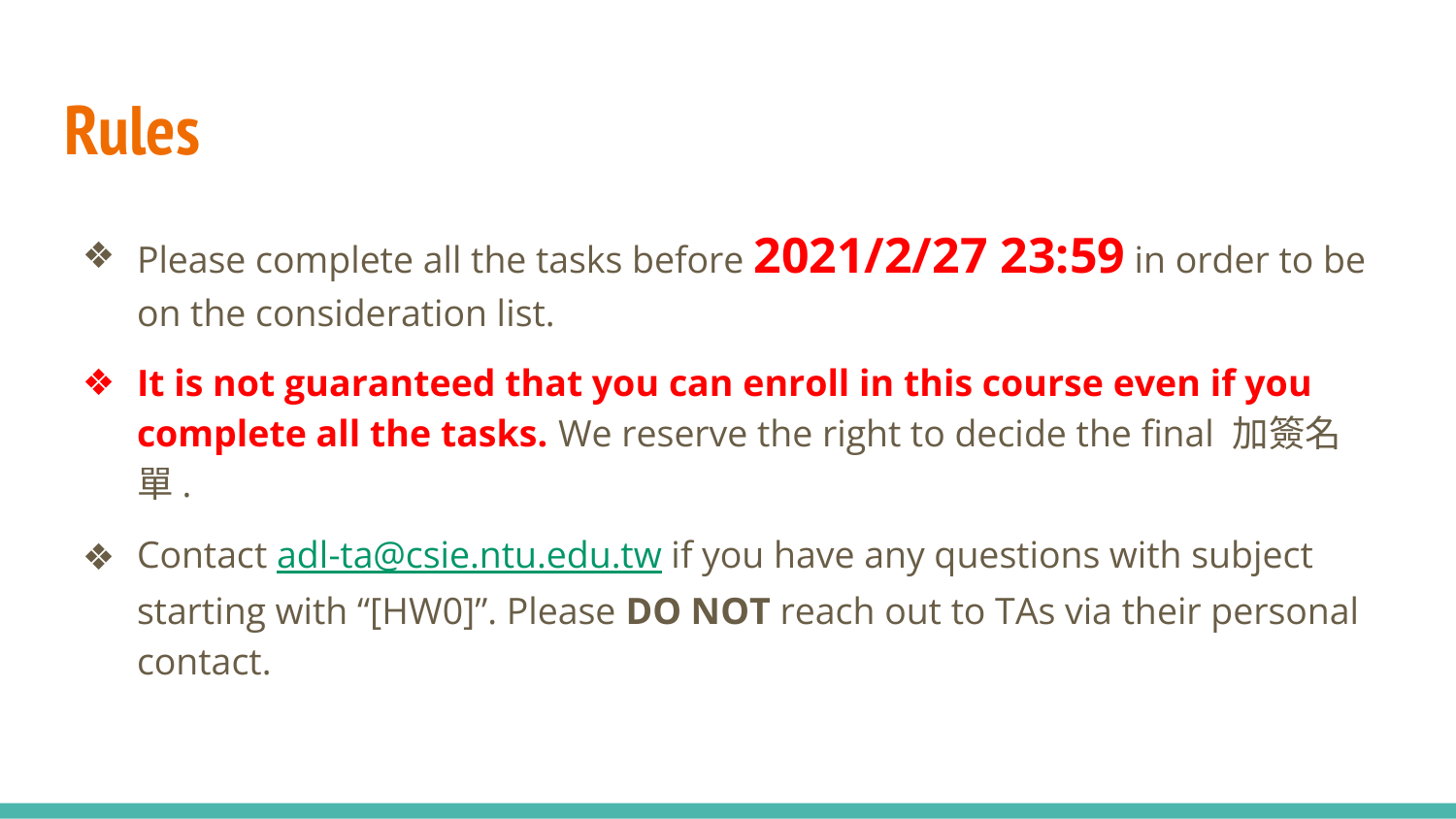

# Rules
Please complete all the tasks before 2021/2/27 23:59 in order to be on the consideration list.
It is not guaranteed that you can enroll in this course even if you complete all the tasks. We reserve the right to decide the final 加簽名單.
Contact adl-ta@csie.ntu.edu.tw if you have any questions with subject starting with “[HW0]”. Please DO NOT reach out to TAs via their personal contact.